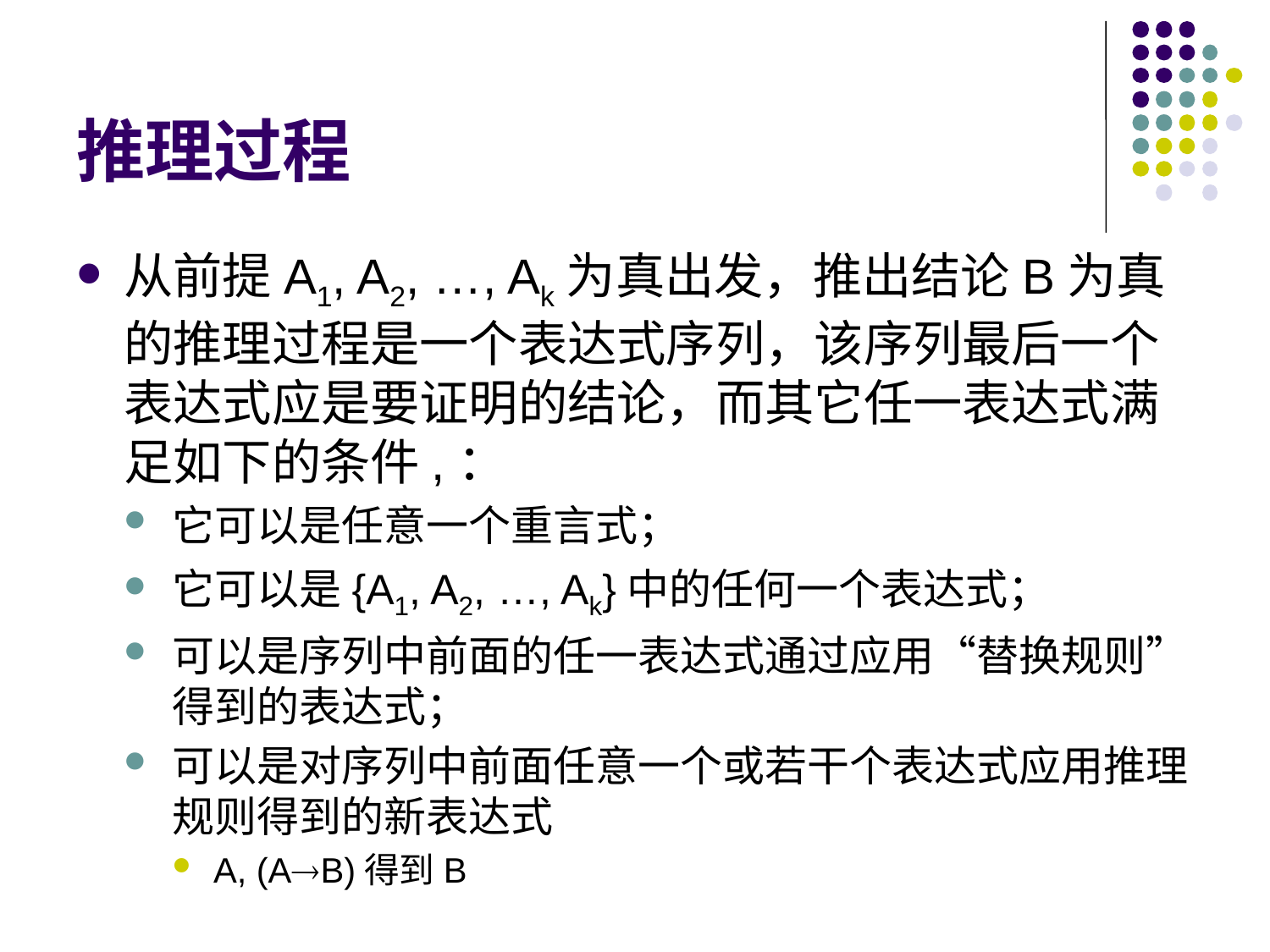

# 推理过程
从前提A1, A2, …, Ak为真出发，推出结论B为真的推理过程是一个表达式序列，该序列最后一个表达式应是要证明的结论，而其它任一表达式满足如下的条件,：
它可以是任意一个重言式；
它可以是{A1, A2, …, Ak}中的任何一个表达式；
可以是序列中前面的任一表达式通过应用“替换规则”得到的表达式；
可以是对序列中前面任意一个或若干个表达式应用推理规则得到的新表达式
A, (A→B)得到B